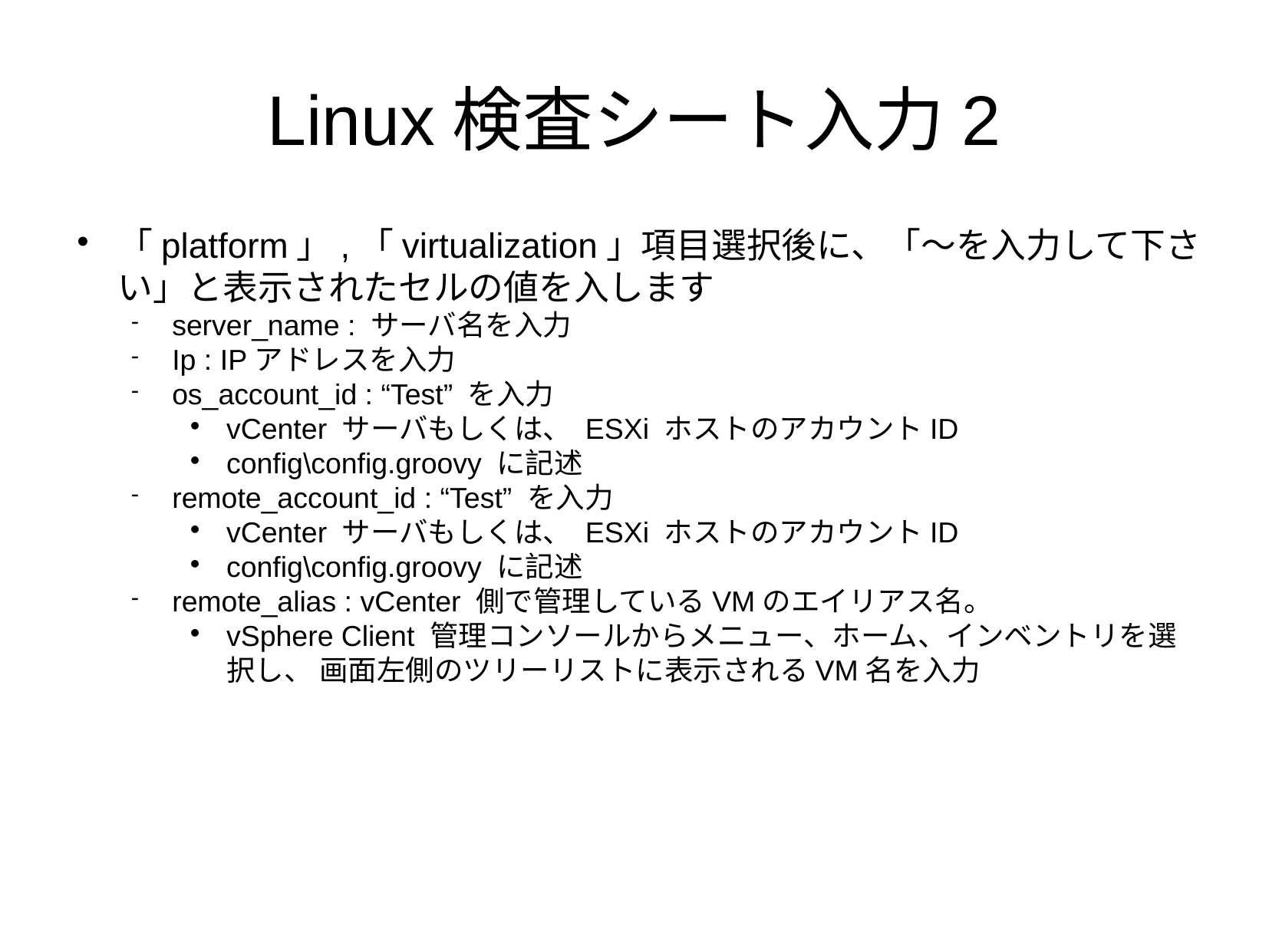

Linux検査シート入力2
「platform」,「virtualization」項目選択後に、「～を入力して下さい」と表示されたセルの値を入します
server_name : サーバ名を入力
Ip : IPアドレスを入力
os_account_id : “Test” を入力
vCenter サーバもしくは、 ESXi ホストのアカウントID
config\config.groovy に記述
remote_account_id : “Test” を入力
vCenter サーバもしくは、 ESXi ホストのアカウントID
config\config.groovy に記述
remote_alias : vCenter 側で管理しているVMのエイリアス名。
vSphere Client 管理コンソールからメニュー、ホーム、インベントリを選択し、 画面左側のツリーリストに表示されるVM名を入力